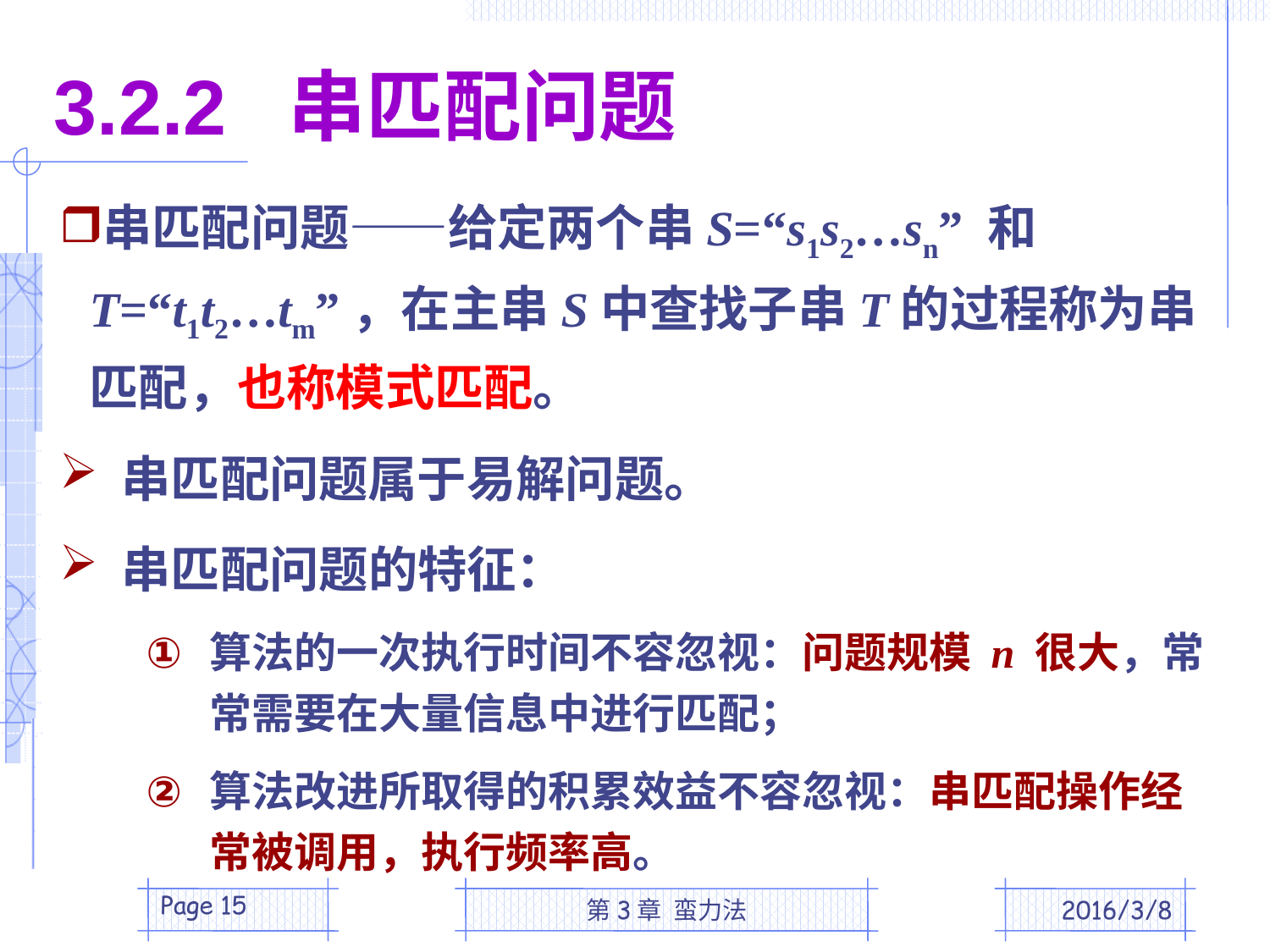

3.2.2  串匹配问题
串匹配问题——给定两个串S=“s1s2…sn” 和T=“t1t2…tm”，在主串S中查找子串T的过程称为串匹配，也称模式匹配。
 串匹配问题属于易解问题。
 串匹配问题的特征：
算法的一次执行时间不容忽视：问题规模 n 很大，常常需要在大量信息中进行匹配；
算法改进所取得的积累效益不容忽视：串匹配操作经常被调用，执行频率高。
Page 15
第3章  蛮力法
2016/3/8